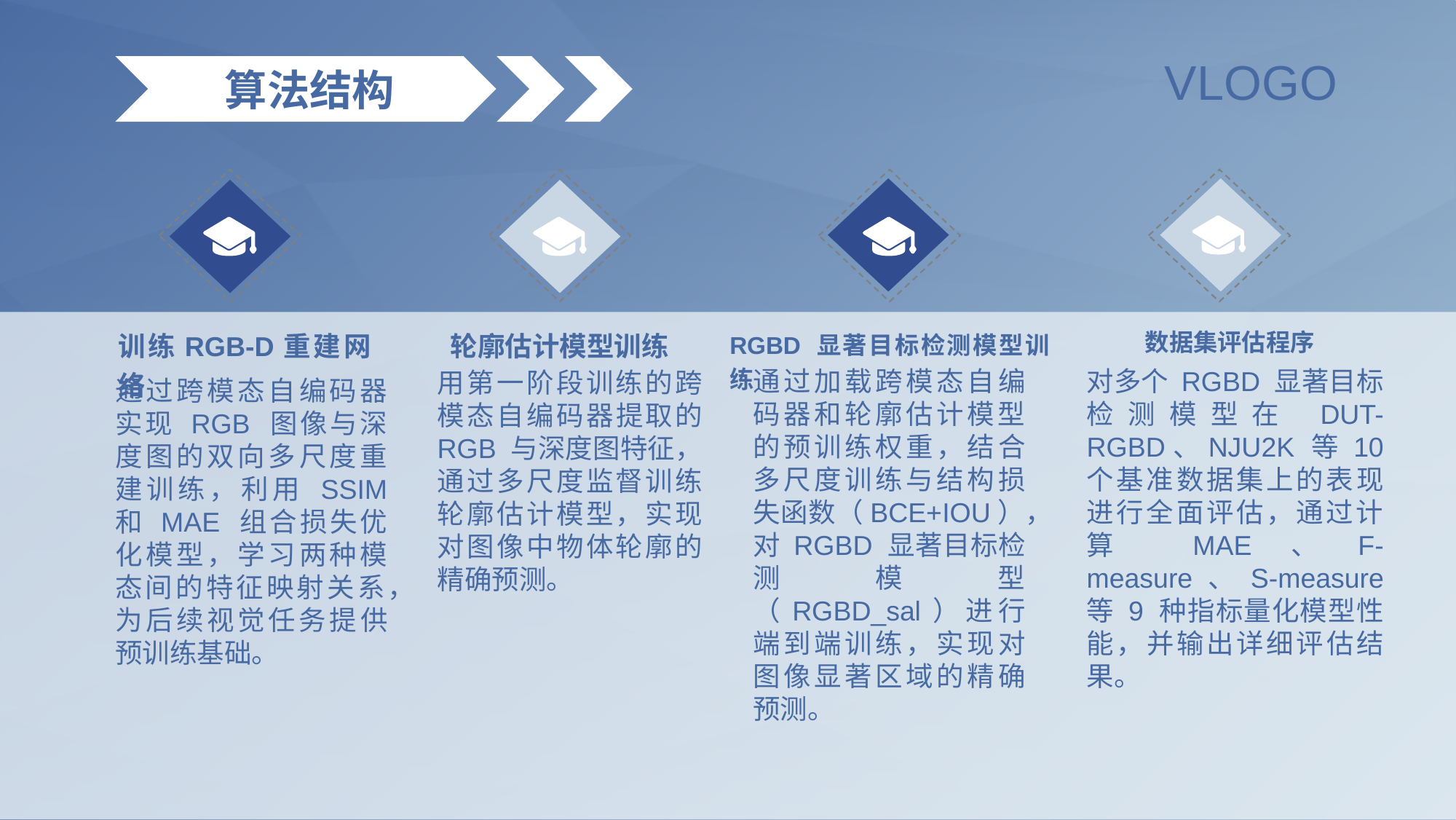

VLOGO

算法结构

数据集评估程序

轮廓估计模型训练
训练RGB-D重建网络
RGBD 显著目标检测模型训练

通过加载跨模态自编码器和轮廓估计模型的预训练权重，结合多尺度训练与结构损失函数（BCE+IOU），对 RGBD 显著目标检测模型（RGBD_sal）进行端到端训练，实现对图像显著区域的精确预测。
对多个 RGBD 显著目标检测模型在 DUT-RGBD、NJU2K 等 10 个基准数据集上的表现进行全面评估，通过计算 MAE、F-measure、S-measure 等 9 种指标量化模型性能，并输出详细评估结果。
用第一阶段训练的跨模态自编码器提取的 RGB 与深度图特征，通过多尺度监督训练轮廓估计模型，实现对图像中物体轮廓的精确预测。
通过跨模态自编码器实现 RGB 图像与深度图的双向多尺度重建训练，利用 SSIM 和 MAE 组合损失优化模型，学习两种模态间的特征映射关系，为后续视觉任务提供预训练基础。